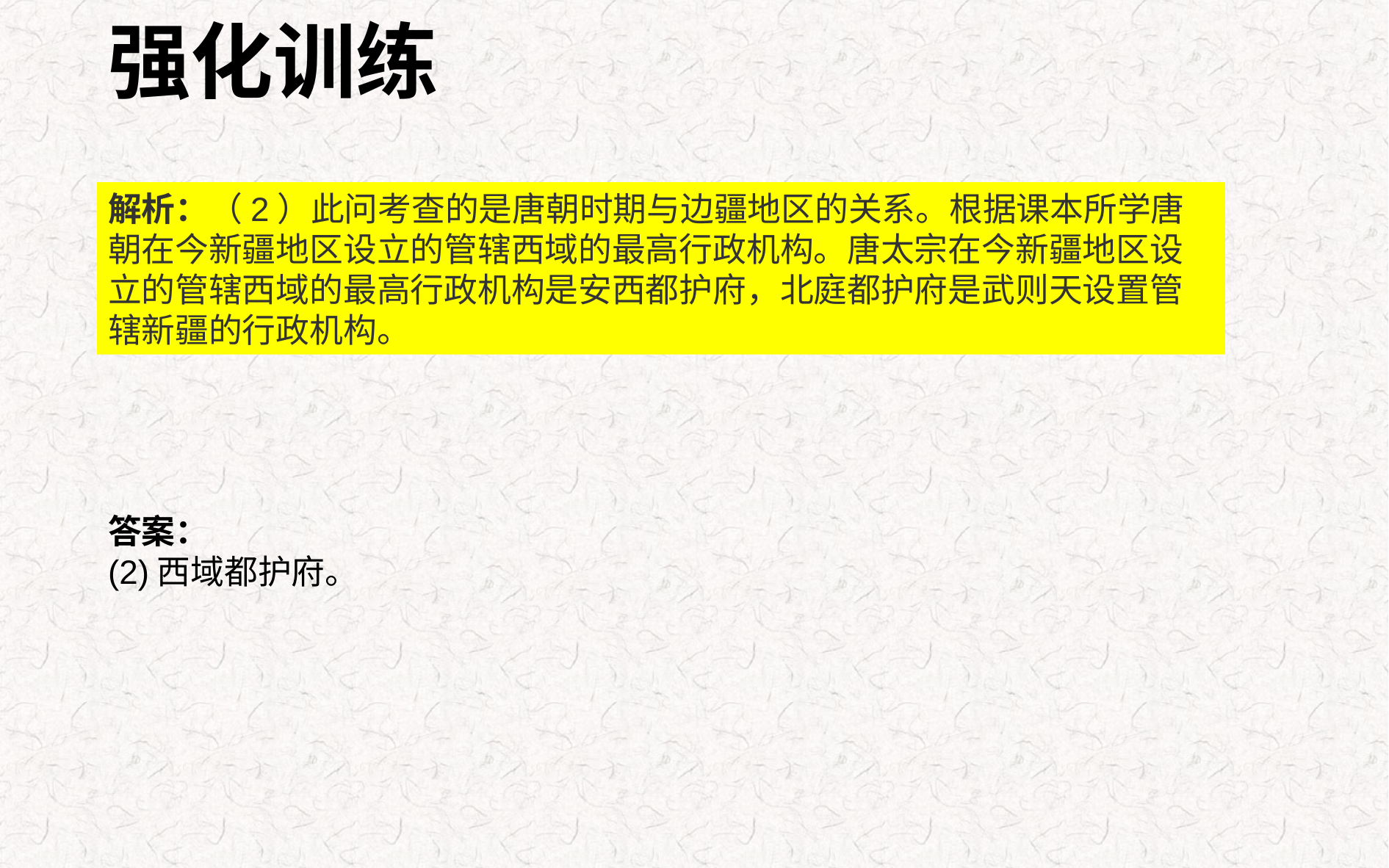

强化训练
解析：（2）此问考查的是唐朝时期与边疆地区的关系。根据课本所学唐朝在今新疆地区设立的管辖西域的最高行政机构。唐太宗在今新疆地区设立的管辖西域的最高行政机构是安西都护府，北庭都护府是武则天设置管辖新疆的行政机构。
答案：
(2)西域都护府。